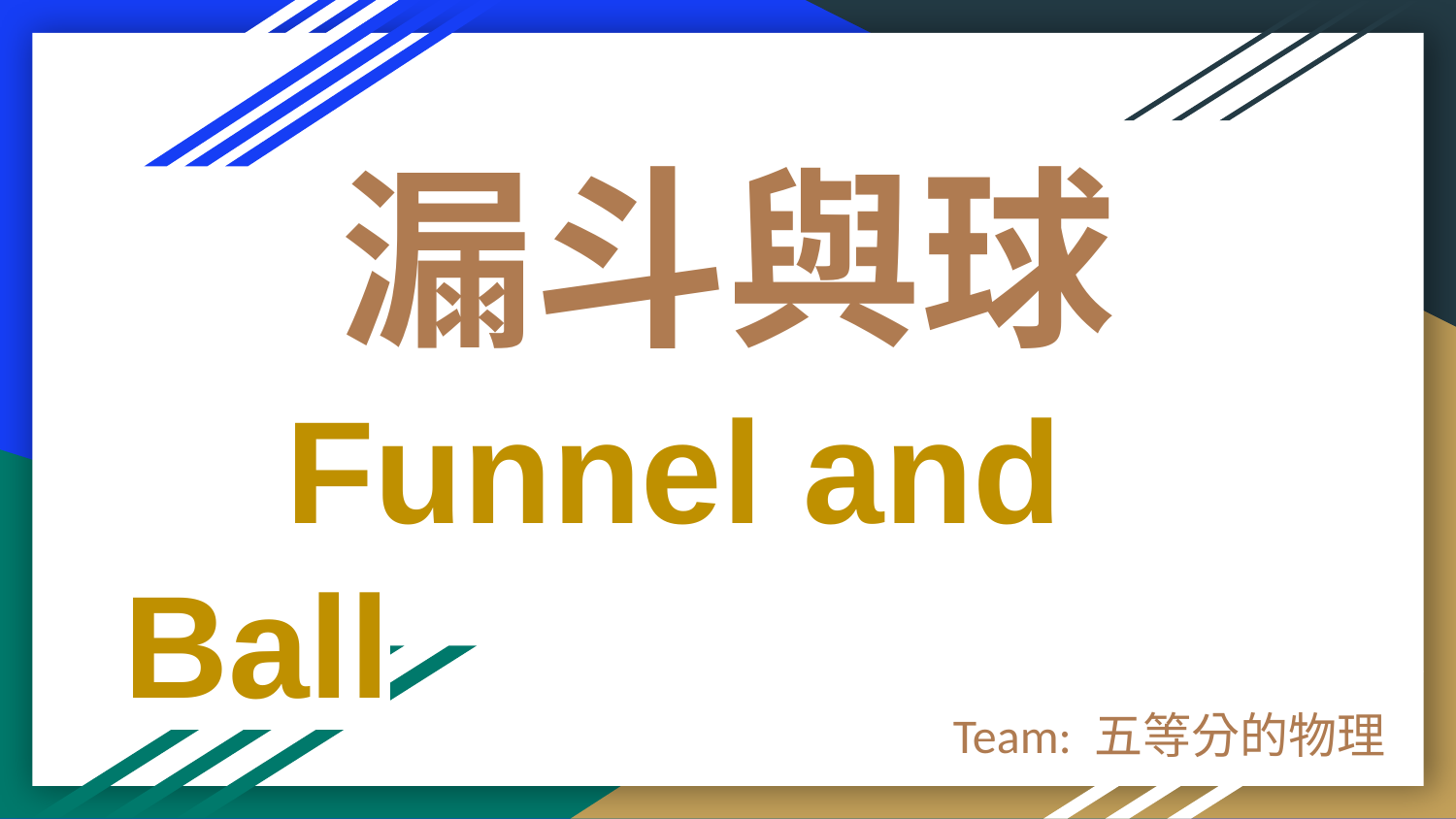

# 漏斗與球
    Funnel and Ball
Team: 五等分的物理